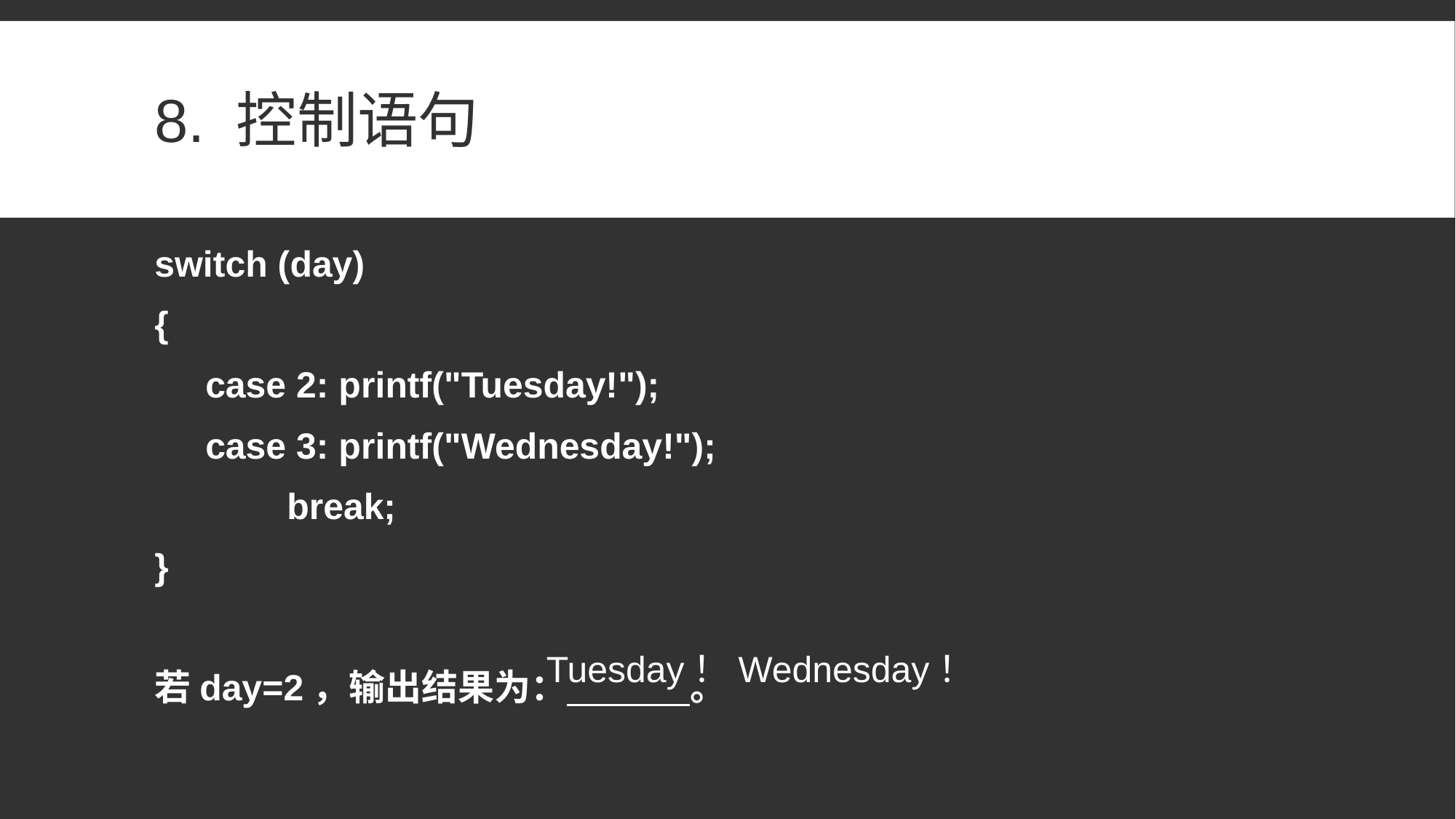

# 8. 控制语句
switch (day)
{
     case 2: printf("Tuesday!");
     case 3: printf("Wednesday!");
             break;
}

若day=2，输出结果为：               。
Tuesday！Wednesday！